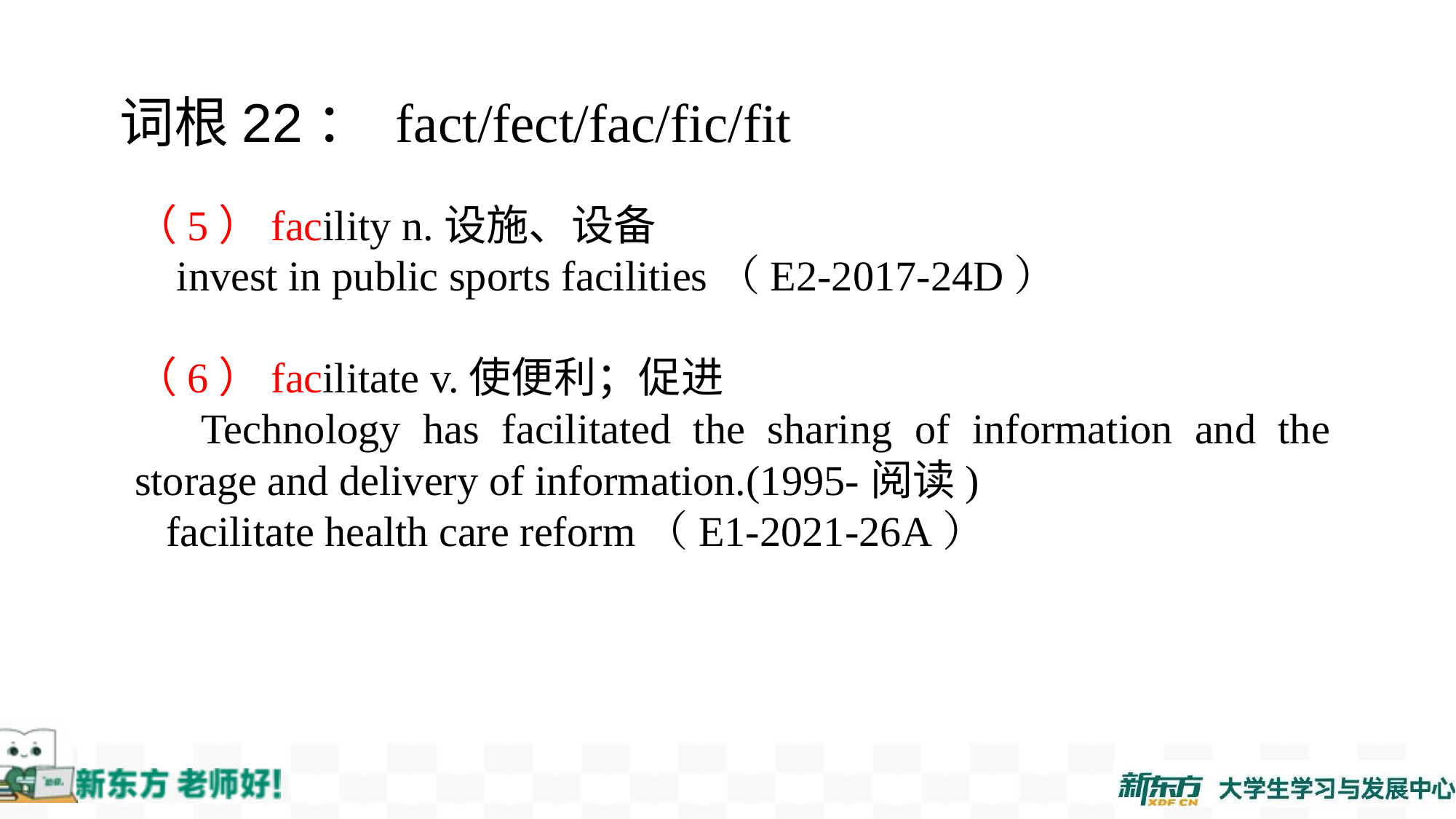

词根22： fact/fect/fac/fic/fit
（5）facility n.设施、设备
    invest in public sports facilities（E2-2017-24D）

（6）facilitate v.使便利；促进
   Technology has facilitated the sharing of information and the storage and delivery of information.(1995-阅读)
   facilitate health care reform（E1-2021-26A）